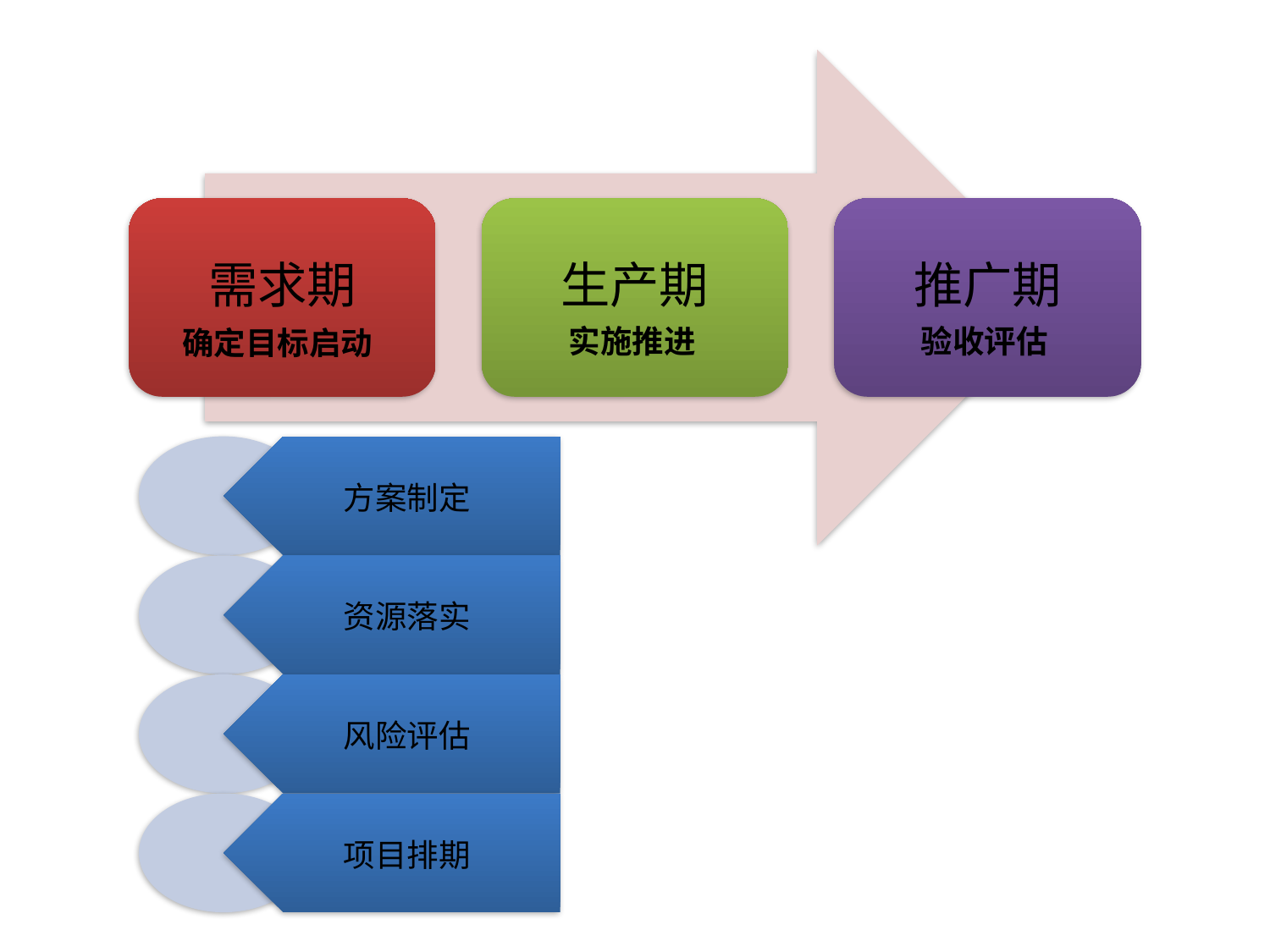

需求期
推广期
生产期
实施推进
验收评估
确定目标启动
方案制定
资源落实
风险评估
项目排期